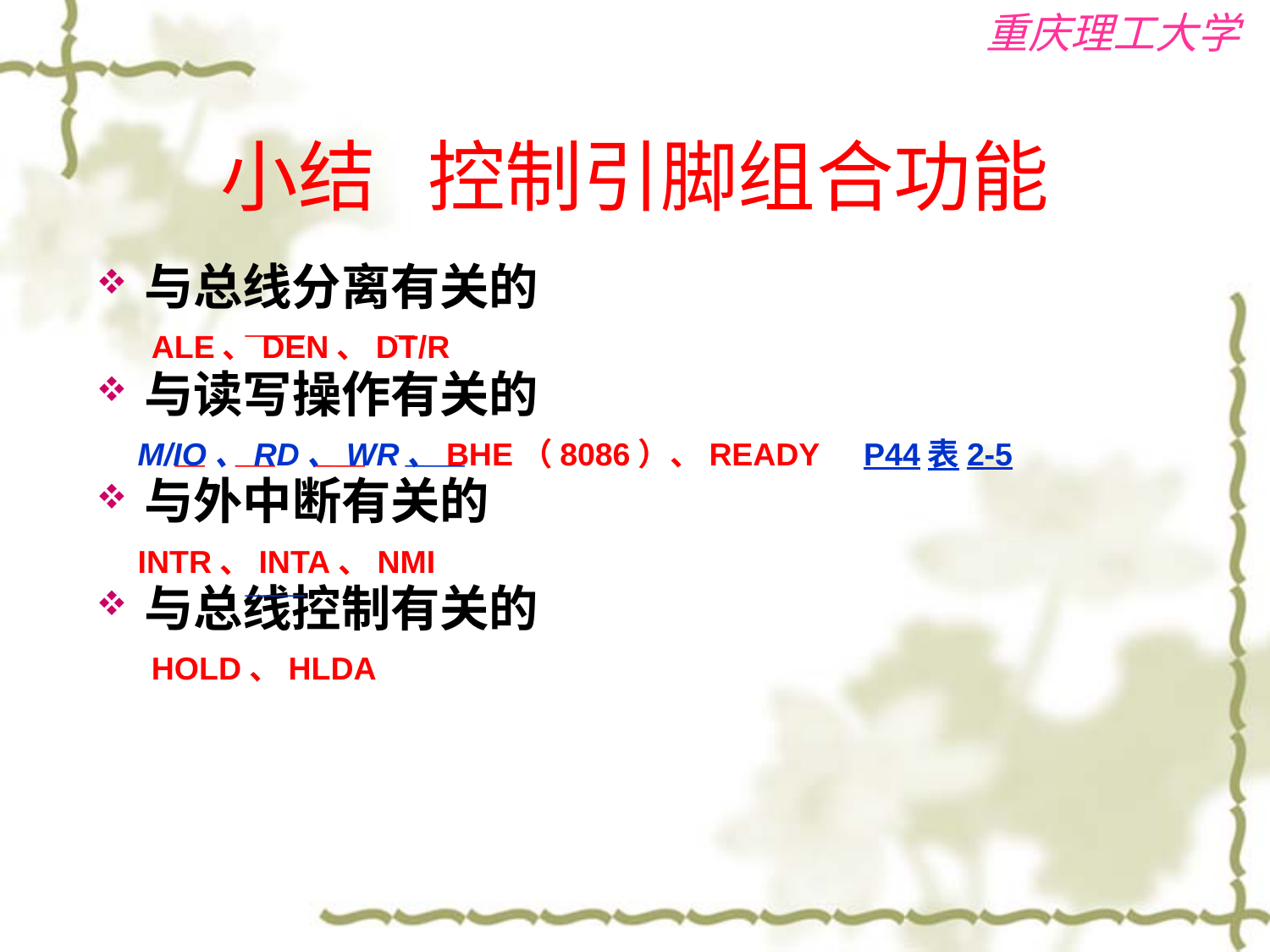

# 小结   控制引脚组合功能
与总线分离有关的
    ALE、DEN、DT/R
与读写操作有关的
   M/IO、RD、WR、BHE（8086）、READY     P44表2-5
与外中断有关的
   INTR、INTA、NMI
与总线控制有关的
    HOLD、HLDA